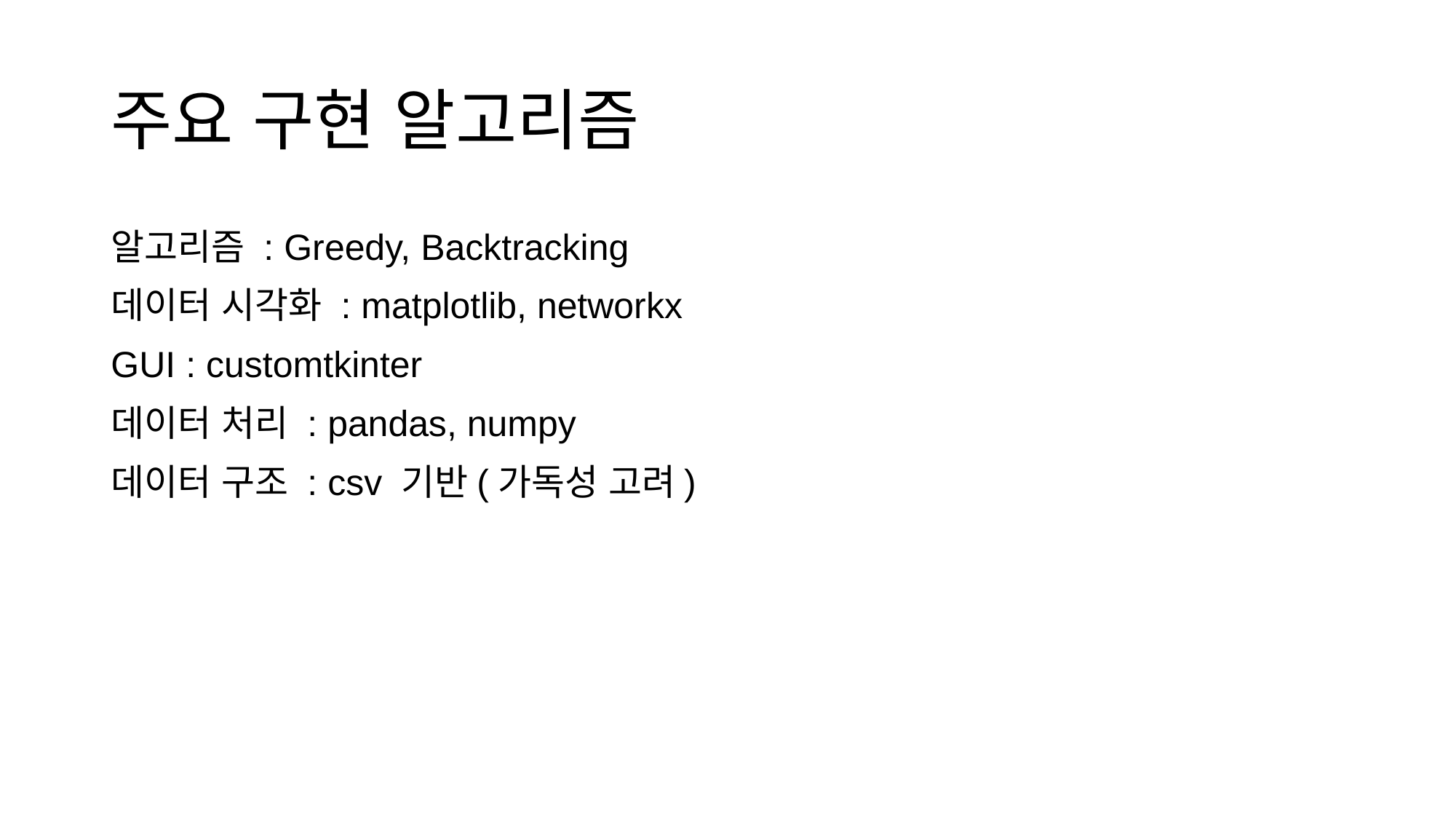

# 주요 구현 알고리즘
알고리즘 : Greedy, Backtracking
데이터 시각화 : matplotlib, networkx
GUI : customtkinter
데이터 처리 : pandas, numpy
데이터 구조 : csv 기반(가독성 고려)